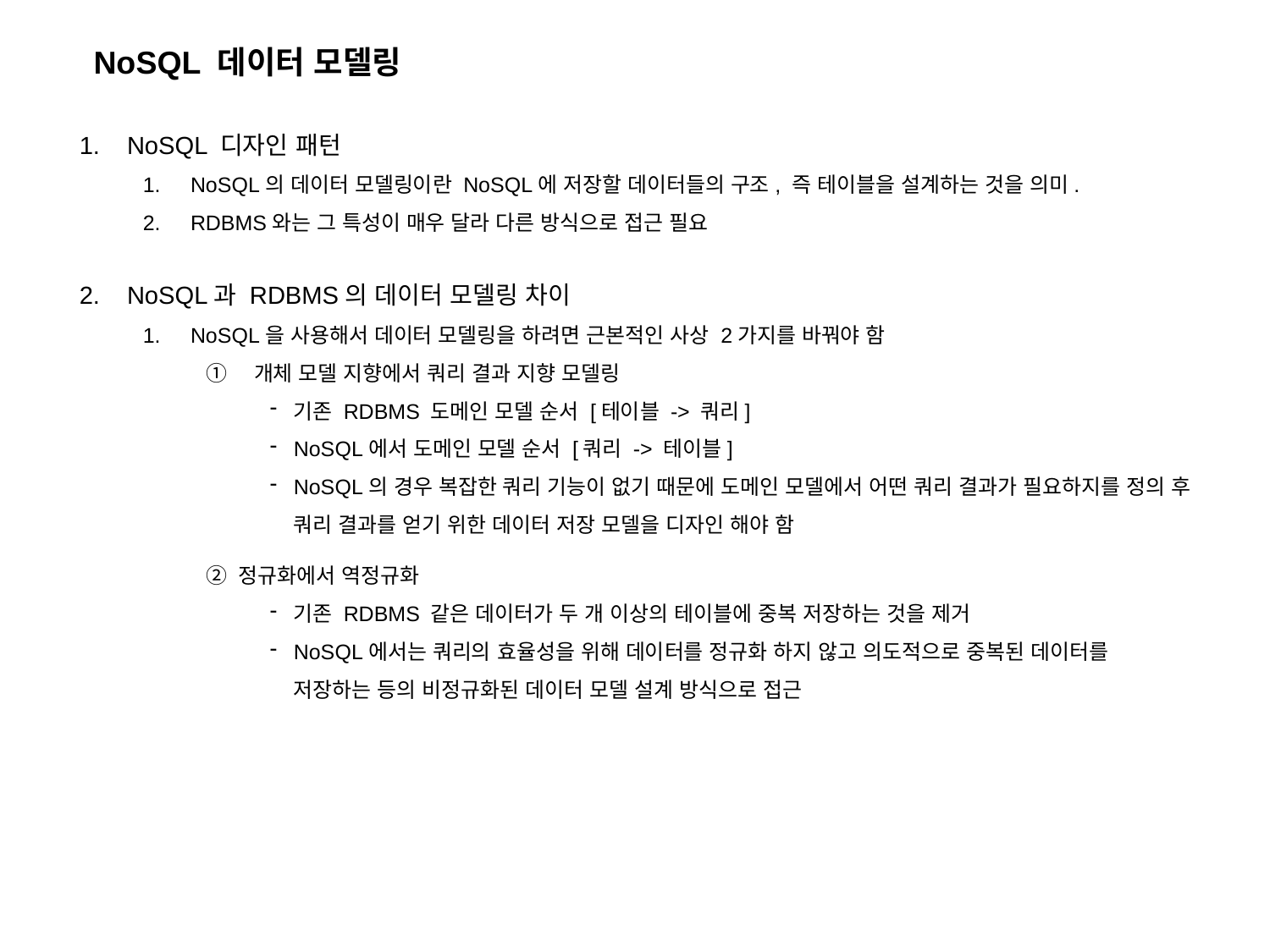

NoSQL 데이터 모델링
NoSQL 디자인 패턴
NoSQL의 데이터 모델링이란 NoSQL에 저장할 데이터들의 구조, 즉 테이블을 설계하는 것을 의미.
RDBMS와는 그 특성이 매우 달라 다른 방식으로 접근 필요
NoSQL과 RDBMS의 데이터 모델링 차이
NoSQL을 사용해서 데이터 모델링을 하려면 근본적인 사상 2가지를 바꿔야 함
개체 모델 지향에서 쿼리 결과 지향 모델링
기존 RDBMS 도메인 모델 순서 [테이블 -> 쿼리]
NoSQL에서 도메인 모델 순서 [쿼리 -> 테이블]
NoSQL의 경우 복잡한 쿼리 기능이 없기 때문에 도메인 모델에서 어떤 쿼리 결과가 필요하지를 정의 후 쿼리 결과를 얻기 위한 데이터 저장 모델을 디자인 해야 함
정규화에서 역정규화
기존 RDBMS 같은 데이터가 두 개 이상의 테이블에 중복 저장하는 것을 제거
NoSQL에서는 쿼리의 효율성을 위해 데이터를 정규화 하지 않고 의도적으로 중복된 데이터를 저장하는 등의 비정규화된 데이터 모델 설계 방식으로 접근